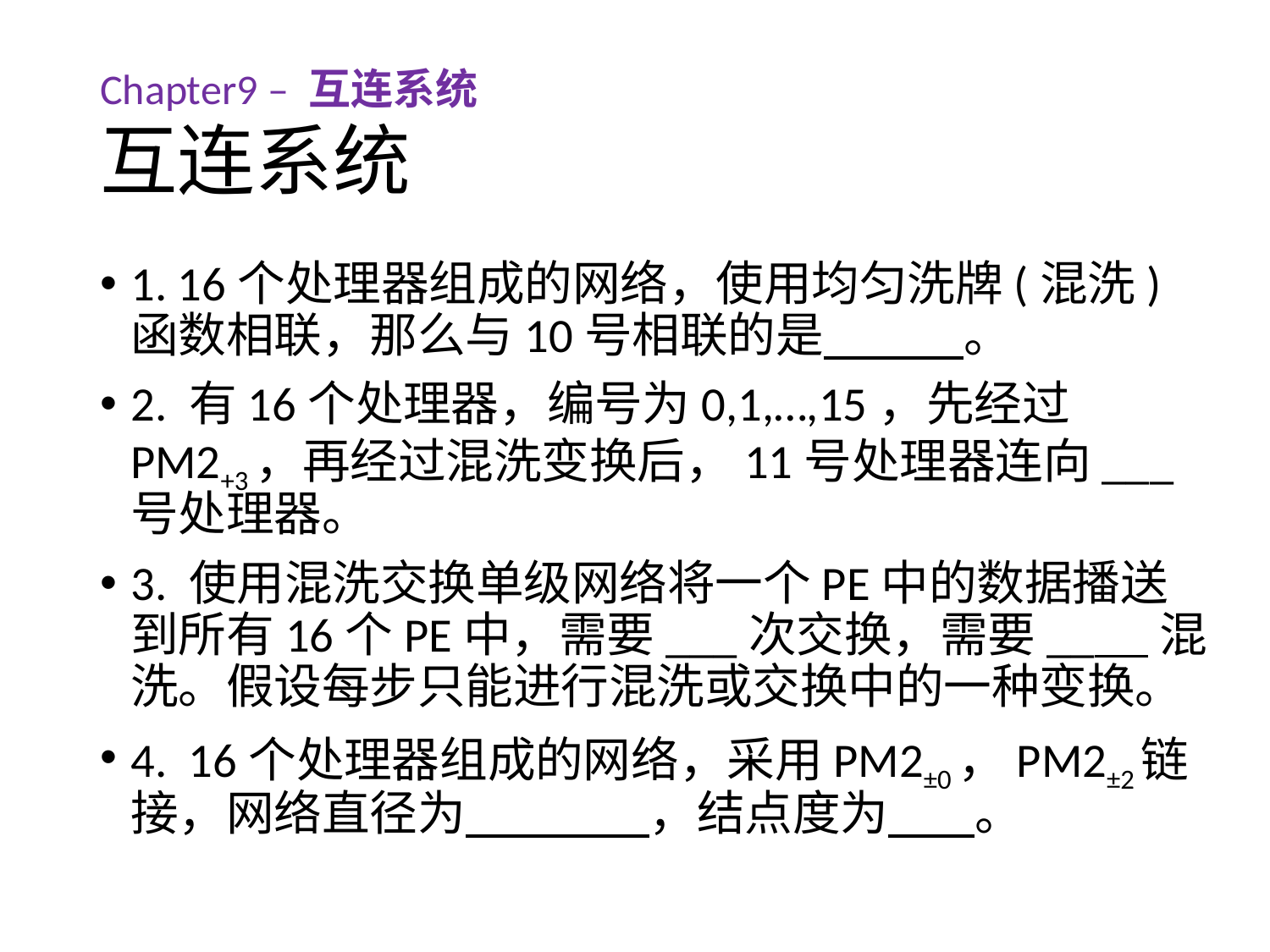

Chapter9 – 互连系统
# 互连系统
1. 16个处理器组成的网络，使用均匀洗牌(混洗)函数相联，那么与10号相联的是             。
2. 有16个处理器，编号为0,1,…,15，先经过PM2+3，再经过混洗变换后，11号处理器连向___号处理器。
3. 使用混洗交换单级网络将一个PE中的数据播送到所有16个PE中，需要___次交换，需要__     混洗。假设每步只能进行混洗或交换中的一种变换。
4.  16个处理器组成的网络，采用PM2±0，PM2±2链接，网络直径为                 ，结点度为        。